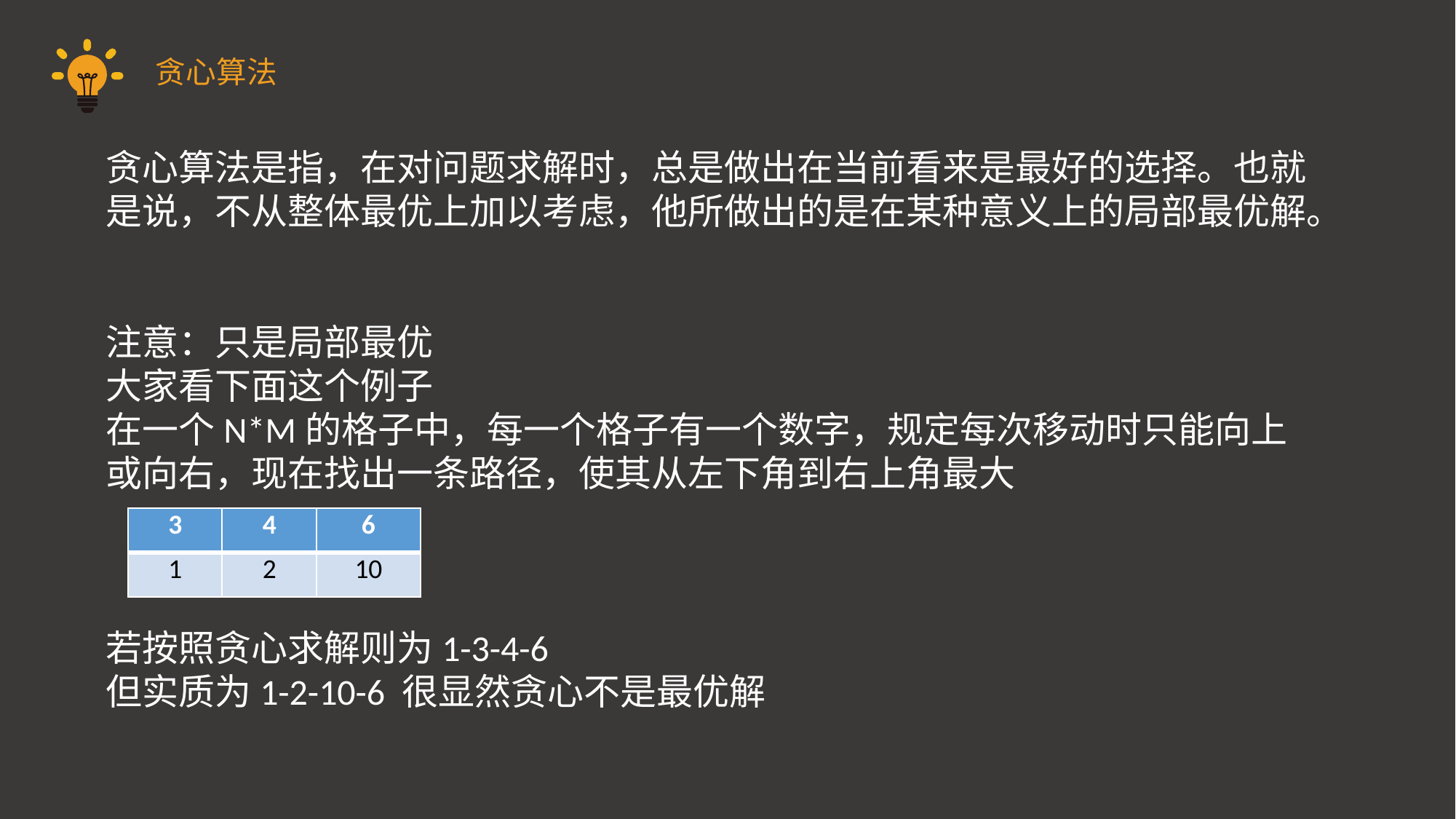

贪心算法
贪心算法是指，在对问题求解时，总是做出在当前看来是最好的选择。也就是说，不从整体最优上加以考虑，他所做出的是在某种意义上的局部最优解。

注意：只是局部最优
大家看下面这个例子
在一个N*M的格子中，每一个格子有一个数字，规定每次移动时只能向上或向右，现在找出一条路径，使其从左下角到右上角最大

若按照贪心求解则为1-3-4-6
但实质为1-2-10-6 很显然贪心不是最优解
| 3 | 4 | 6 |
| --- | --- | --- |
| 1 | 2 | 10 |